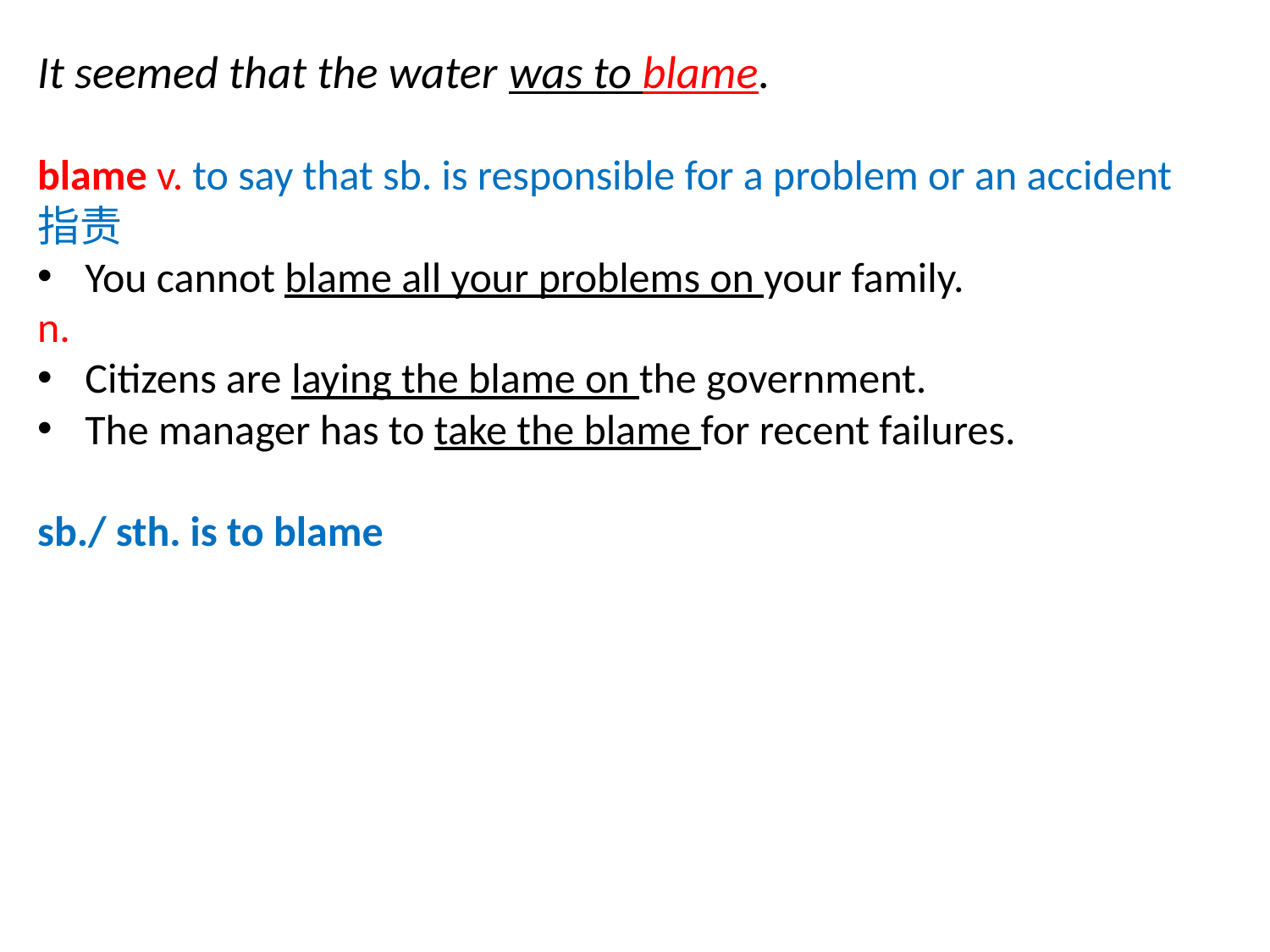

It seemed that the water was to blame.

blame v. to say that sb. is responsible for a problem or an accident指责
You cannot blame all your problems on your family.
n.
Citizens are laying the blame on the government.
The manager has to take the blame for recent failures.

sb./ sth. is to blame